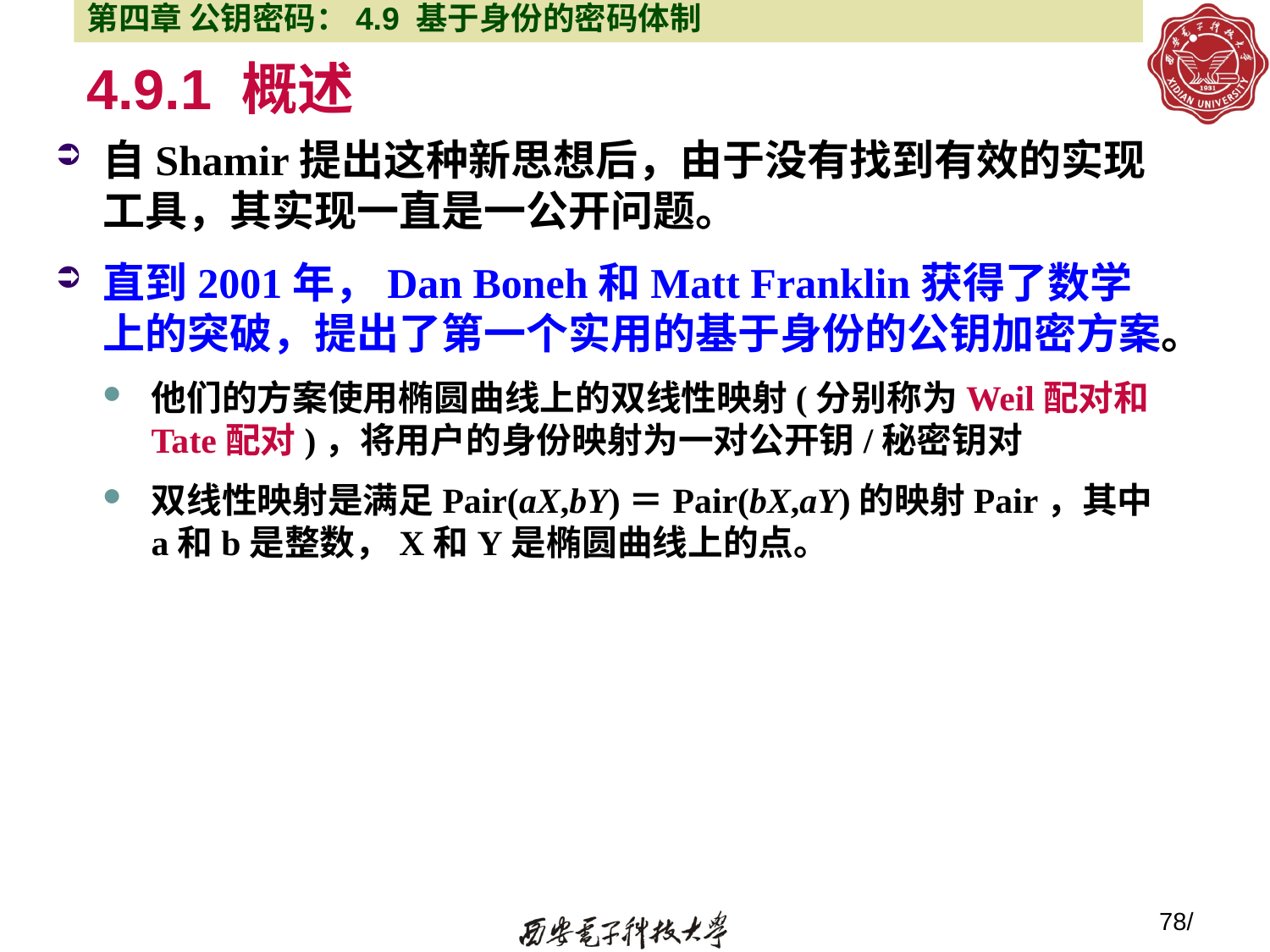

第四章 公钥密码：4.9 基于身份的密码体制
# 4.9.1 概述
自Shamir提出这种新思想后，由于没有找到有效的实现工具，其实现一直是一公开问题。
直到2001年，Dan Boneh和Matt Franklin获得了数学上的突破，提出了第一个实用的基于身份的公钥加密方案。
他们的方案使用椭圆曲线上的双线性映射(分别称为Weil配对和Tate配对)，将用户的身份映射为一对公开钥/秘密钥对
双线性映射是满足Pair(aX,bY)＝Pair(bX,aY)的映射Pair，其中a和b是整数，X和Y是椭圆曲线上的点。
78/